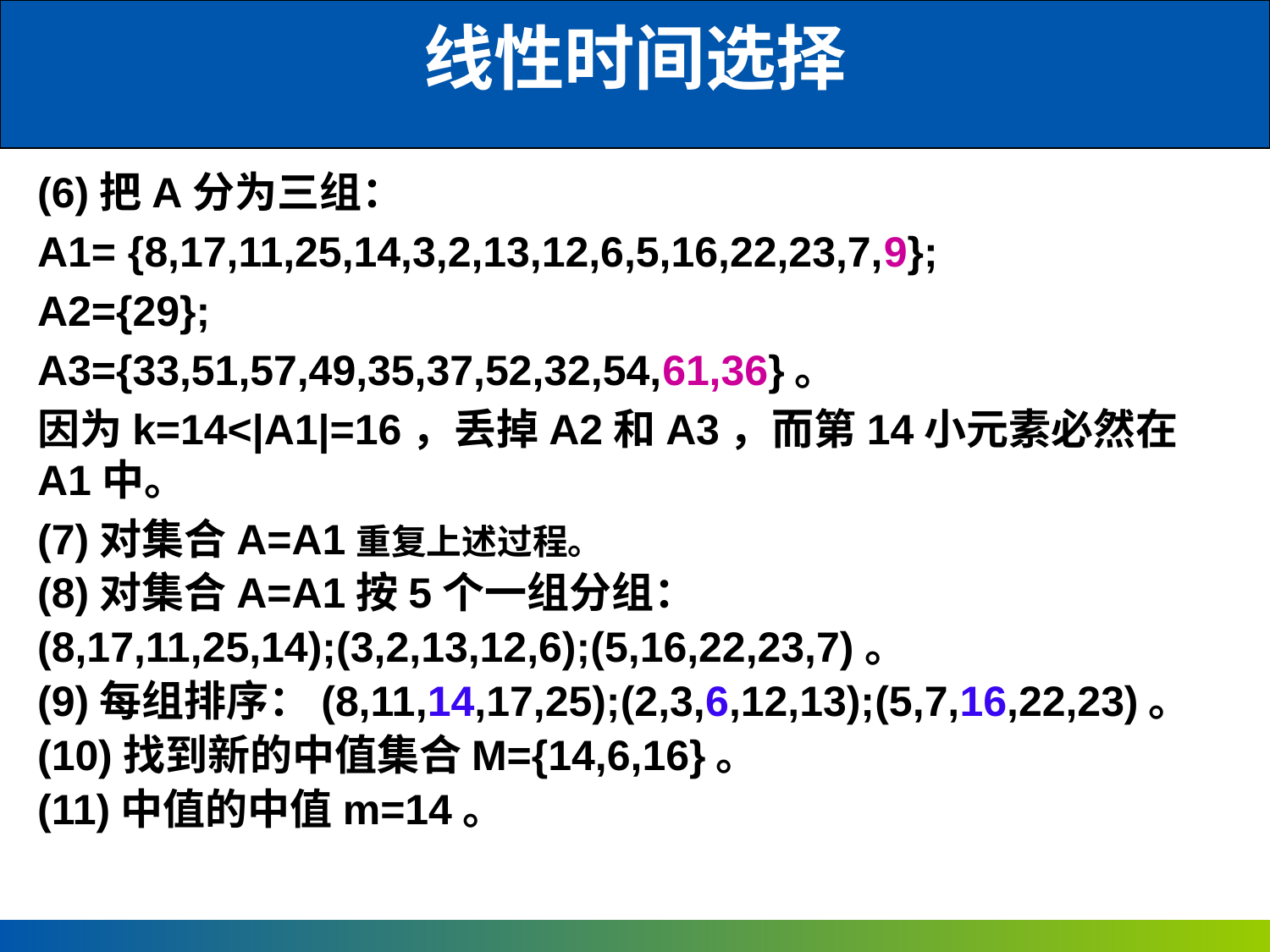

线性时间选择
(6)把A分为三组：
A1= {8,17,11,25,14,3,2,13,12,6,5,16,22,23,7,9};
A2={29};
A3={33,51,57,49,35,37,52,32,54,61,36}。
因为k=14<|A1|=16，丢掉A2和A3，而第14小元素必然在A1中。
(7)对集合A=A1重复上述过程。
(8)对集合A=A1按5个一组分组：
(8,17,11,25,14);(3,2,13,12,6);(5,16,22,23,7)。
(9)每组排序：(8,11,14,17,25);(2,3,6,12,13);(5,7,16,22,23)。
(10)找到新的中值集合M={14,6,16}。
(11)中值的中值m=14。